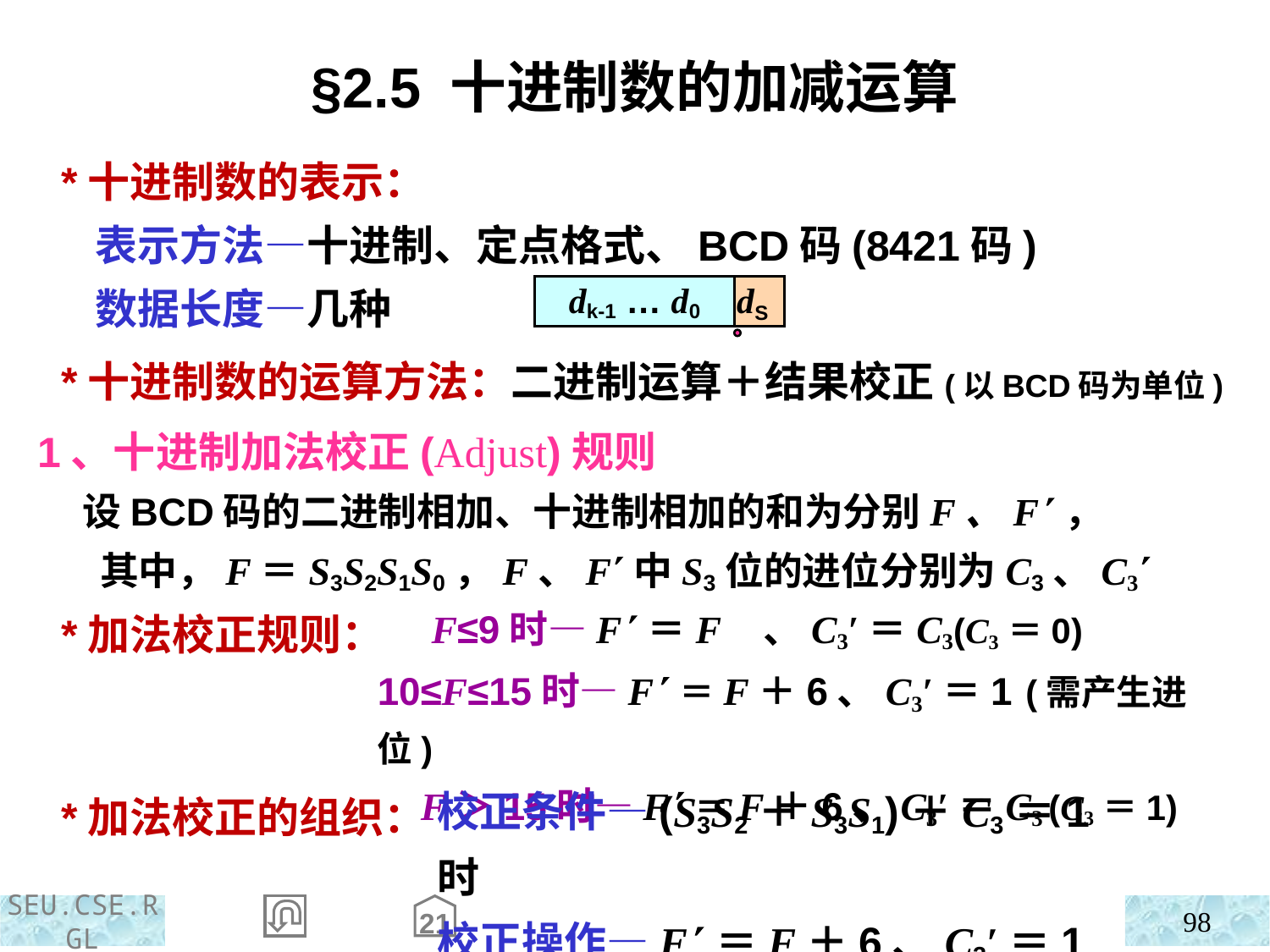

§2.5 十进制数的加减运算
  *十进制数的表示：
     表示方法—十进制、定点格式、BCD码(8421码)
     数据长度—几种
dk-1 … d0
dS

  *十进制数的运算方法：二进制运算＋结果校正(以BCD码为单位)
1、十进制加法校正(Adjust)规则
    设BCD码的二进制相加、十进制相加的和为分别F、F ′，
      其中，F＝S3S2S1S0，F、F′中S3位的进位分别为C3、C3′
  *加法校正规则：

  *加法校正的组织：
     F≤9时—F ′＝F   、C3′＝C3(C3＝0)
10≤F≤15时—F ′＝F＋6、C3′＝1  (需产生进位)
    F＞15时—F ′＝F＋6、C3′＝C3 (C3＝1)
校正条件—(S3S2＋S3S1)＋C3＝1时
校正操作—F ′＝F＋6、C3′＝1
21

98